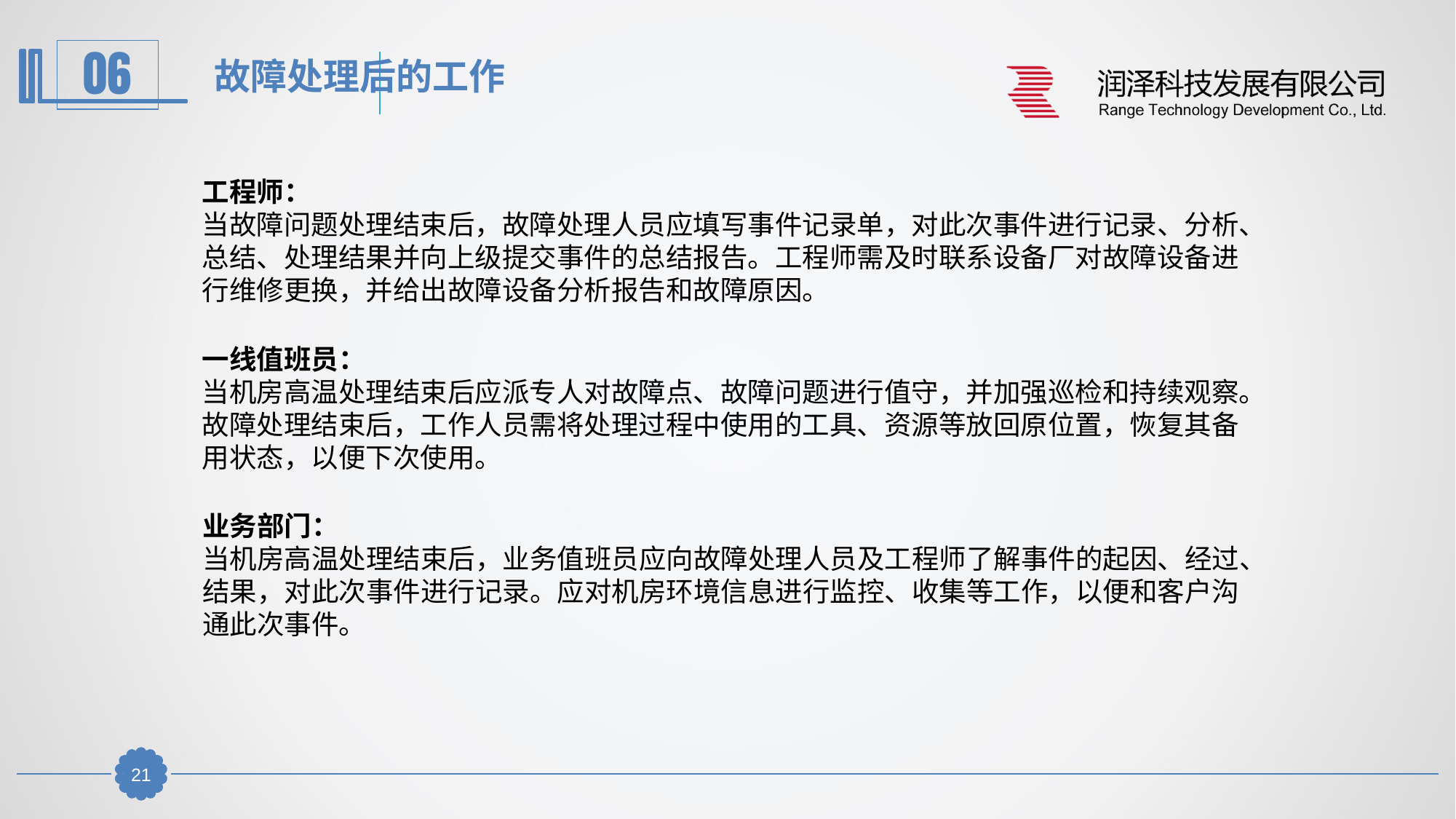

故障处理后的工作
工程师：
当故障问题处理结束后，故障处理人员应填写事件记录单，对此次事件进行记录、分析、总结、处理结果并向上级提交事件的总结报告。工程师需及时联系设备厂对故障设备进行维修更换，并给出故障设备分析报告和故障原因。
一线值班员：
当机房高温处理结束后应派专人对故障点、故障问题进行值守，并加强巡检和持续观察。故障处理结束后，工作人员需将处理过程中使用的工具、资源等放回原位置，恢复其备用状态，以便下次使用。
业务部门：
当机房高温处理结束后，业务值班员应向故障处理人员及工程师了解事件的起因、经过、结果，对此次事件进行记录。应对机房环境信息进行监控、收集等工作，以便和客户沟通此次事件。
21